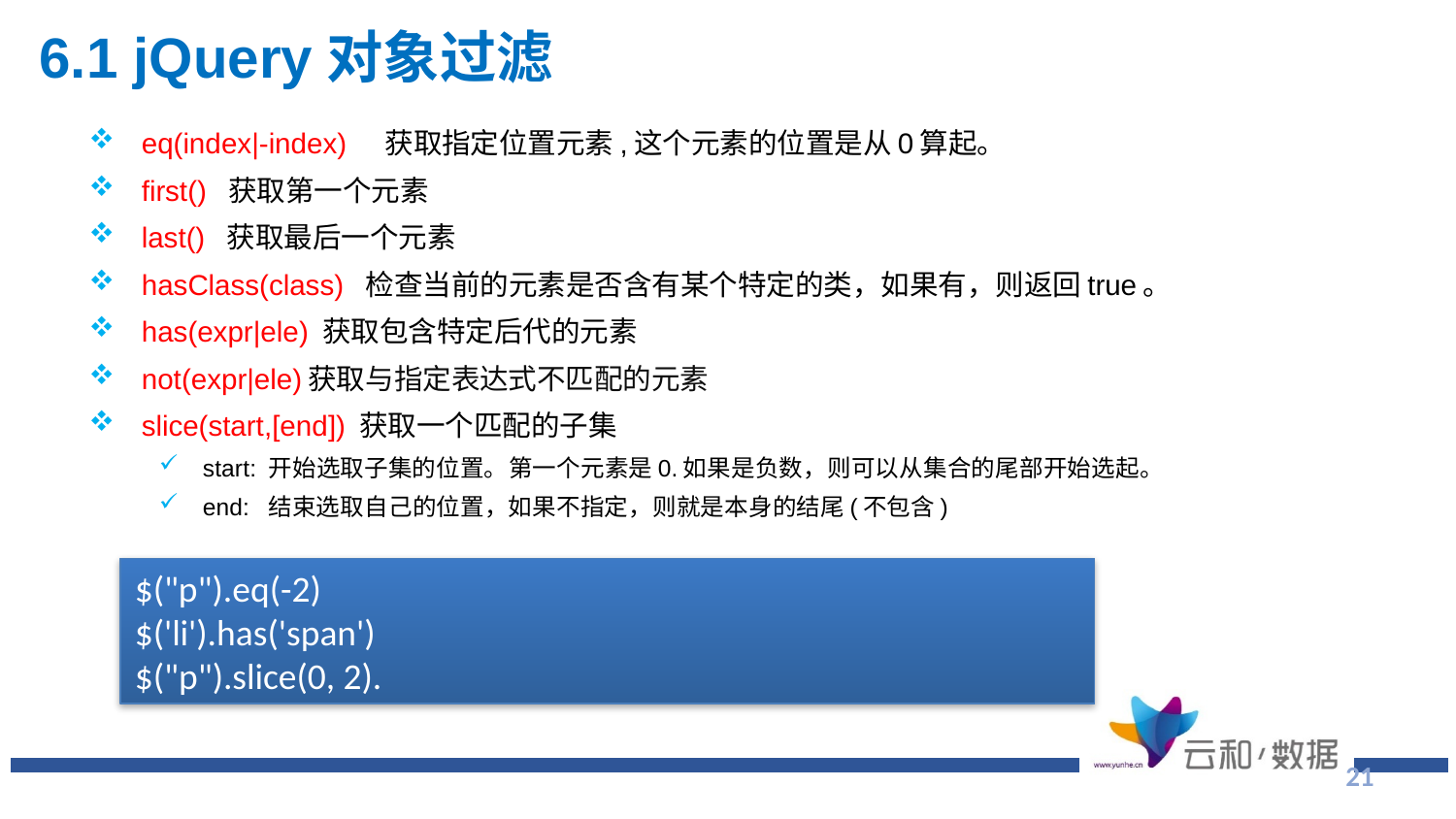

# 6.1 jQuery对象过滤
eq(index|-index)    获取指定位置元素,这个元素的位置是从0算起。
first()  获取第一个元素
last()  获取最后一个元素
hasClass(class)  检查当前的元素是否含有某个特定的类，如果有，则返回true。
has(expr|ele) 获取包含特定后代的元素
not(expr|ele)获取与指定表达式不匹配的元素
slice(start,[end]) 获取一个匹配的子集
start: 开始选取子集的位置。第一个元素是0.如果是负数，则可以从集合的尾部开始选起。
end:  结束选取自己的位置，如果不指定，则就是本身的结尾(不包含)
$("p").eq(-2)
$('li').has('span')
$("p").slice(0, 2).
21